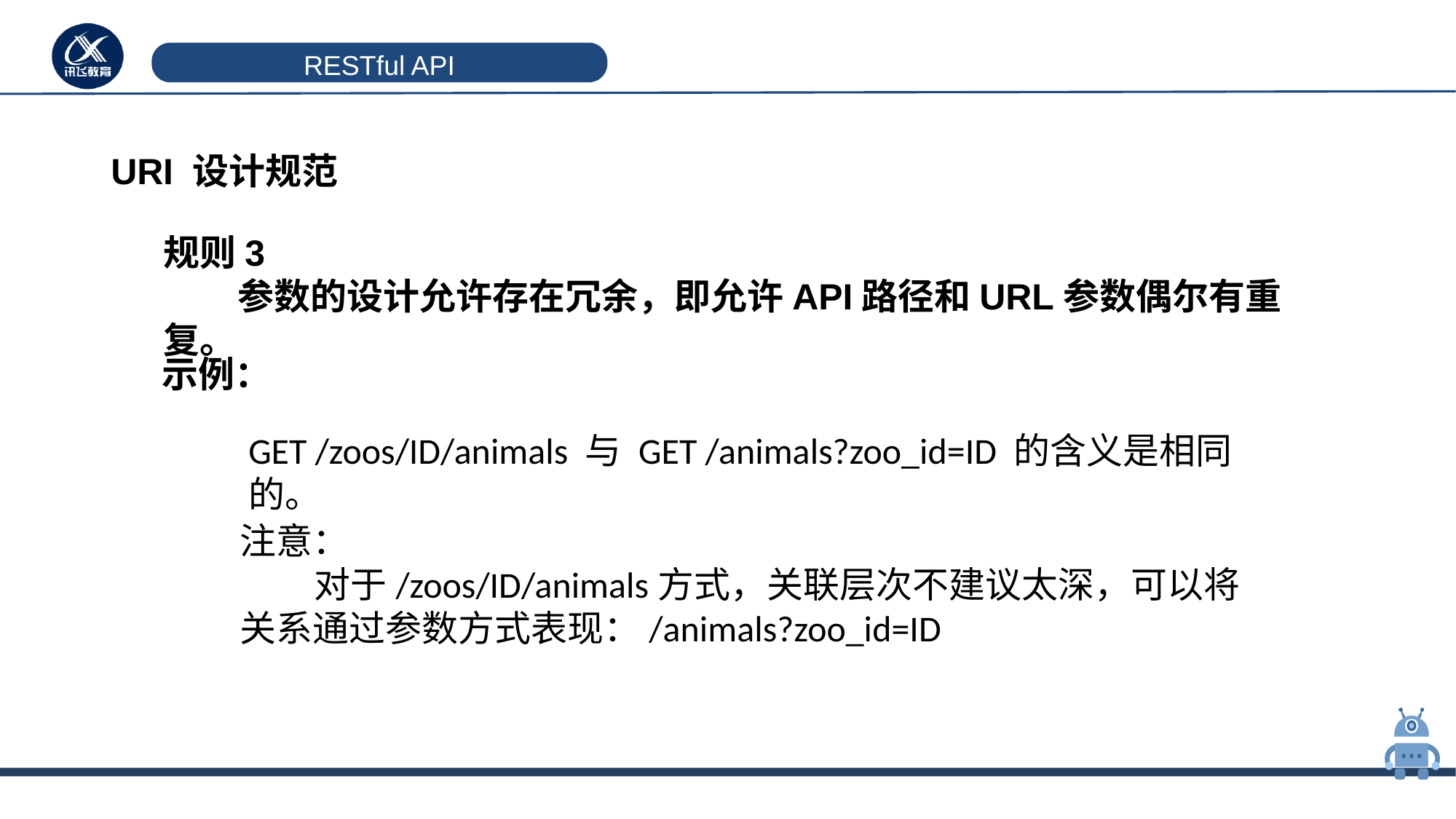

# RESTful API
URI 设计规范
规则3
        参数的设计允许存在冗余，即允许API路径和URL参数偶尔有重复。
示例：
GET /zoos/ID/animals 与 GET /animals?zoo_id=ID 的含义是相同的。
注意：
        对于/zoos/ID/animals方式，关联层次不建议太深，可以将关系通过参数方式表现：/animals?zoo_id=ID